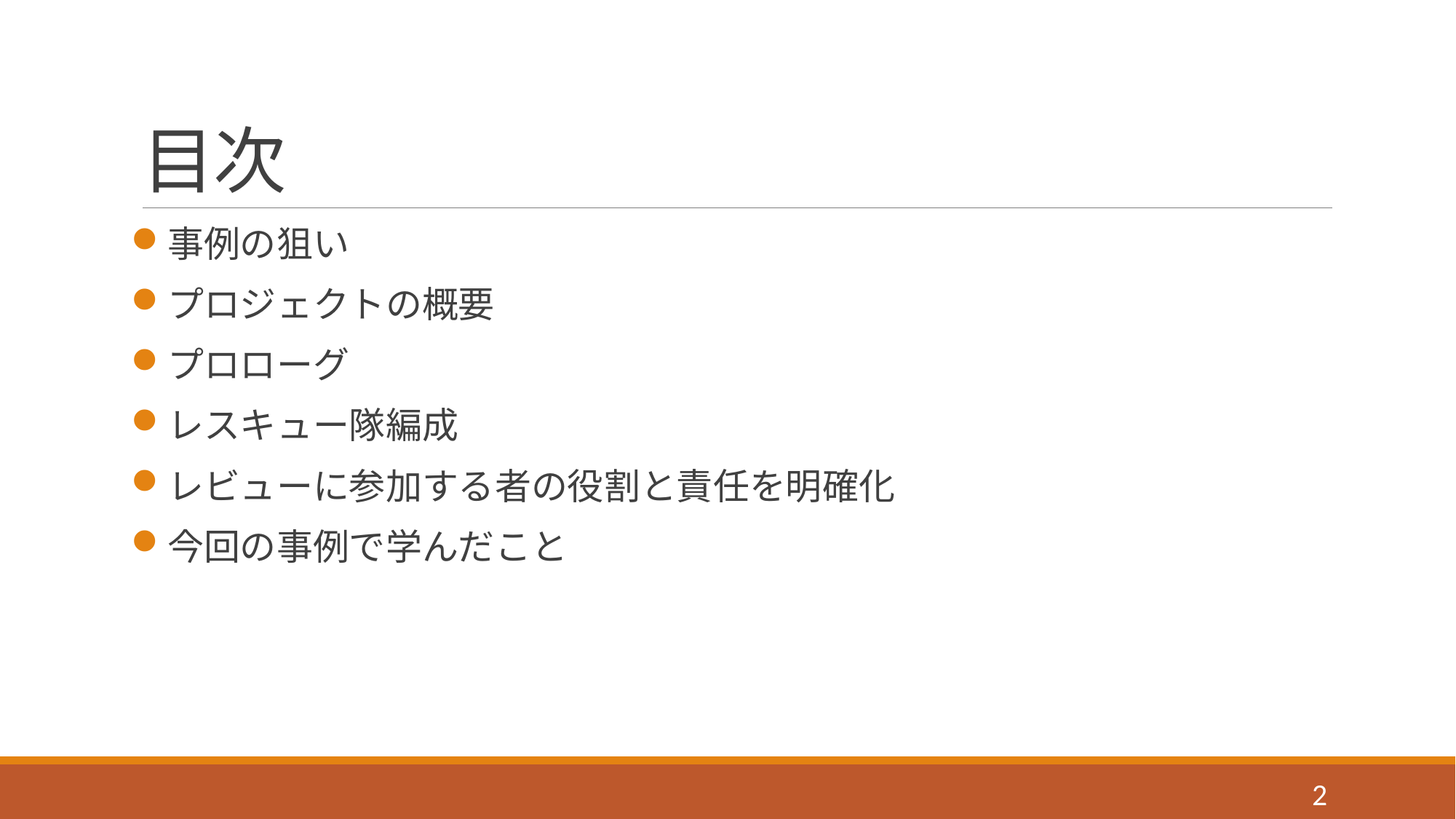

# 目次
事例の狙い
プロジェクトの概要
プロローグ
レスキュー隊編成
レビューに参加する者の役割と責任を明確化
今回の事例で学んだこと

2